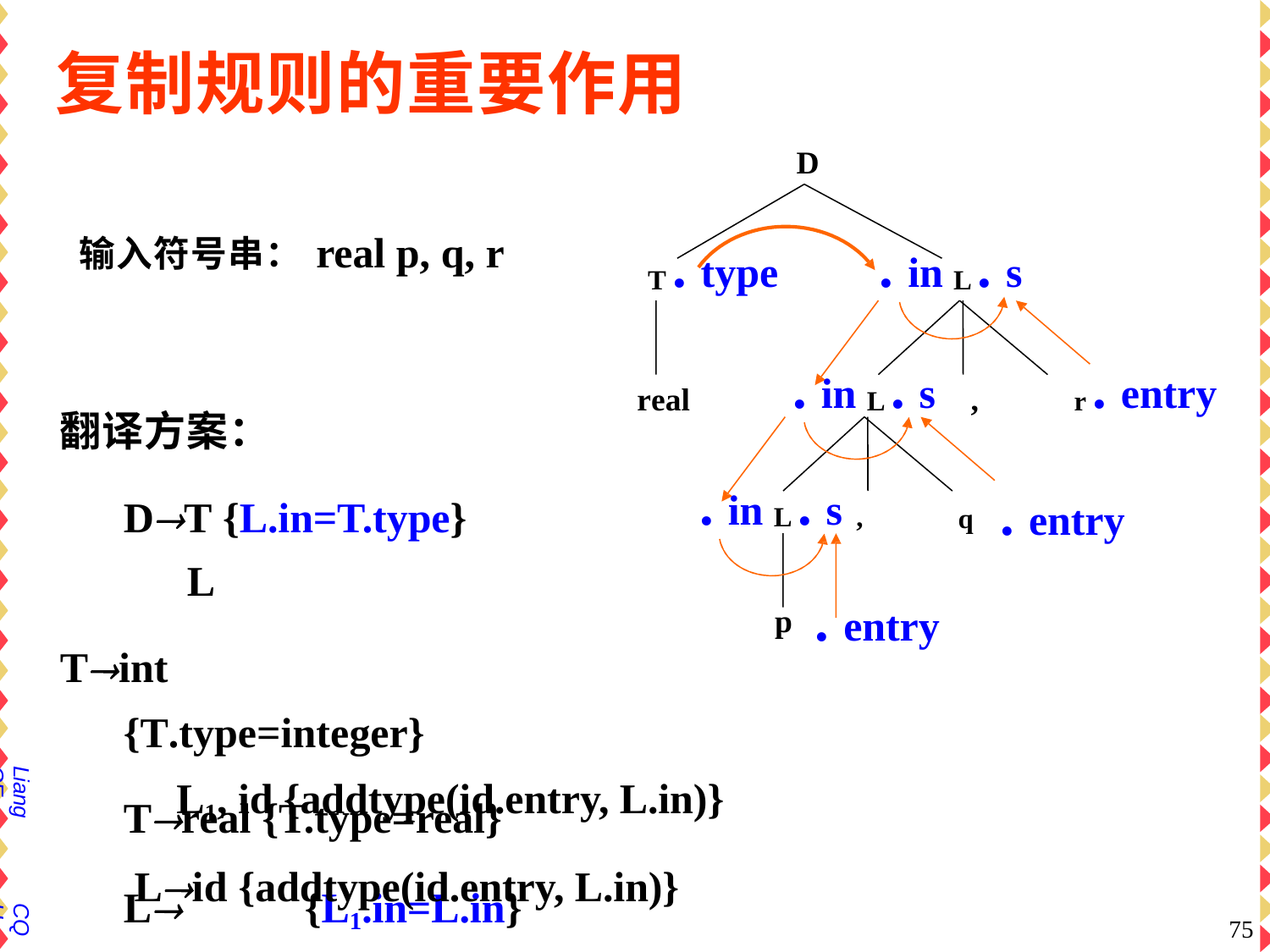

# 复制规则的重要作用
D

输入符号串：real p, q, r

T . type
. in L . s

. in L . s
r . entry
real
,
翻译方案：
D→T {L.in=T.type}  L
T→int	{T.type=integer}  T→real {T.type=real}  L→	{L1.in=L.in}

. in L . s ,
q	. entry

. entry
p
L1, id {addtype(id.entry, L.in)}  L→id {addtype(id.entry, L.in)}
Liang GE
CQU
75